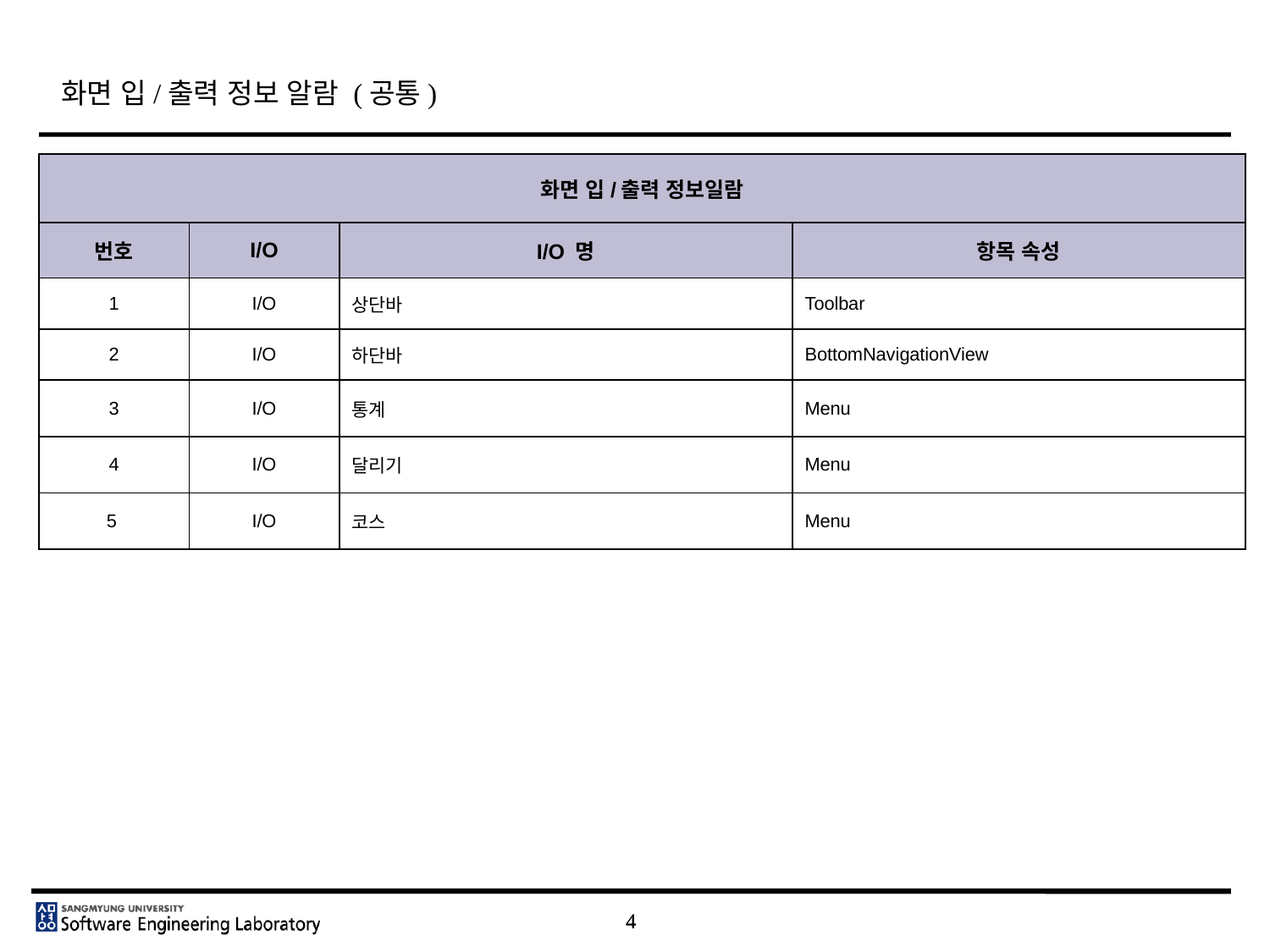

# 화면 입/출력 정보 알람 (공통)
| 화면 입/출력 정보일람 |  |  |  |
| --- | --- | --- | --- |
| 번호 | I/O | I/O 명 | 항목 속성 |
| 1 | I/O | 상단바 | Toolbar |
| 2 | I/O | 하단바 | BottomNavigationView |
| 3 | I/O | 통계 | Menu |
| 4 | I/O | 달리기 | Menu |
| 5 | I/O | 코스 | Menu |